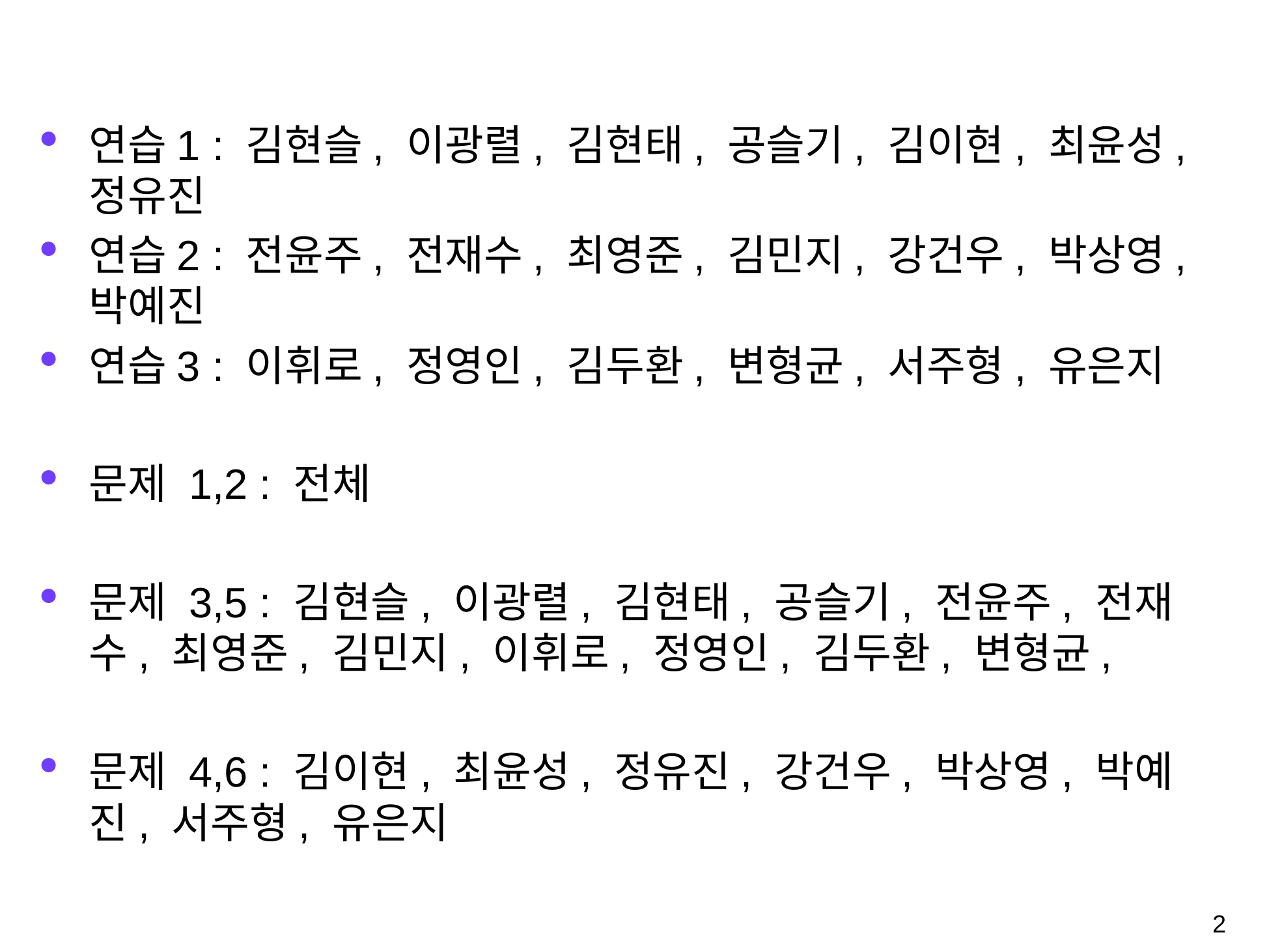

연습1 : 김현슬, 이광렬, 김현태, 공슬기, 김이현, 최윤성, 정유진
연습2 : 전윤주, 전재수, 최영준, 김민지, 강건우, 박상영, 박예진
연습3 : 이휘로, 정영인, 김두환, 변형균, 서주형, 유은지

문제 1,2 : 전체

문제 3,5 : 김현슬, 이광렬, 김현태, 공슬기, 전윤주, 전재수, 최영준, 김민지, 이휘로, 정영인, 김두환, 변형균,

문제 4,6 : 김이현, 최윤성, 정유진, 강건우, 박상영, 박예진, 서주형, 유은지
2